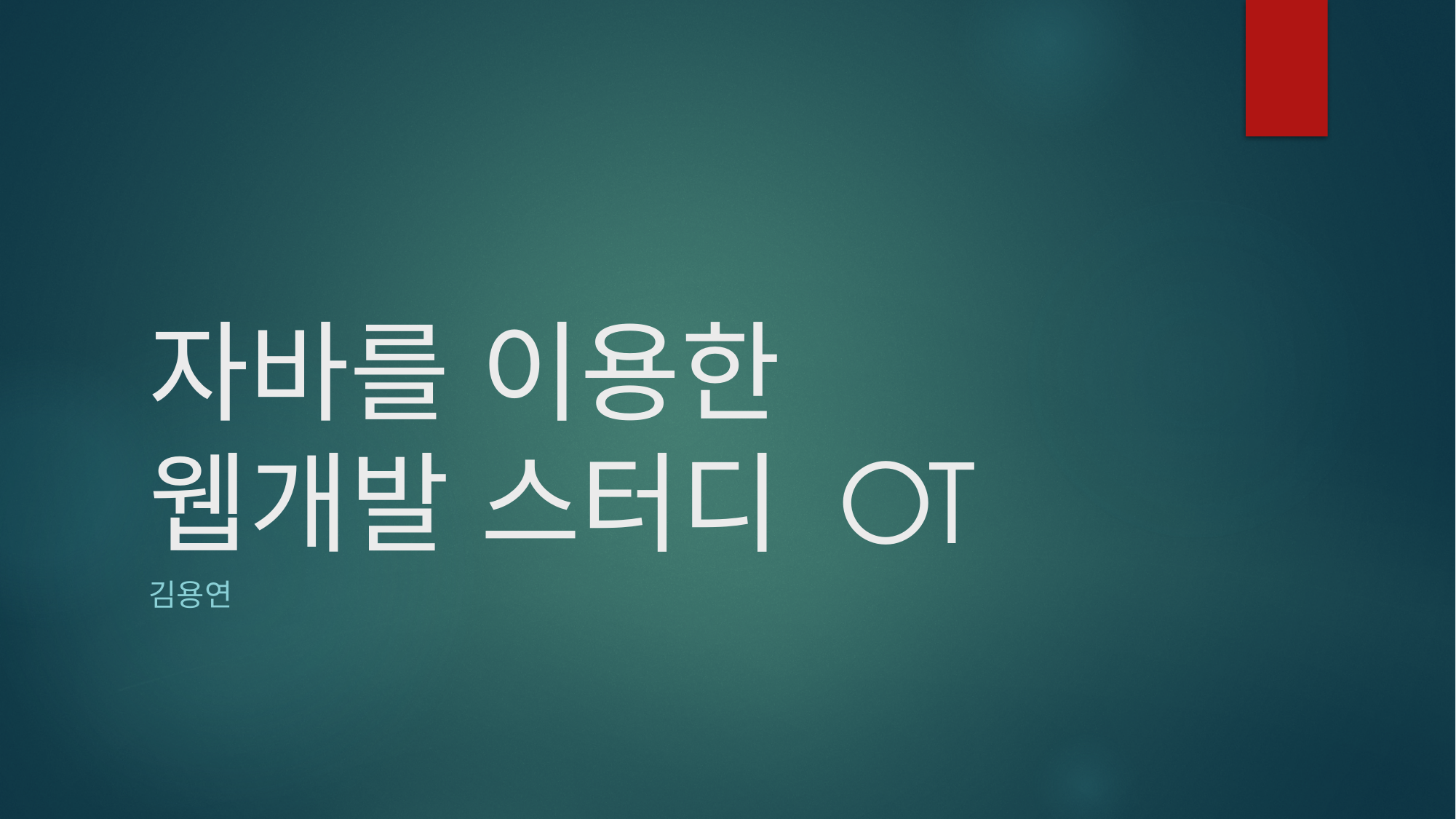

# 자바를 이용한 웹개발 스터디 OT
김용연